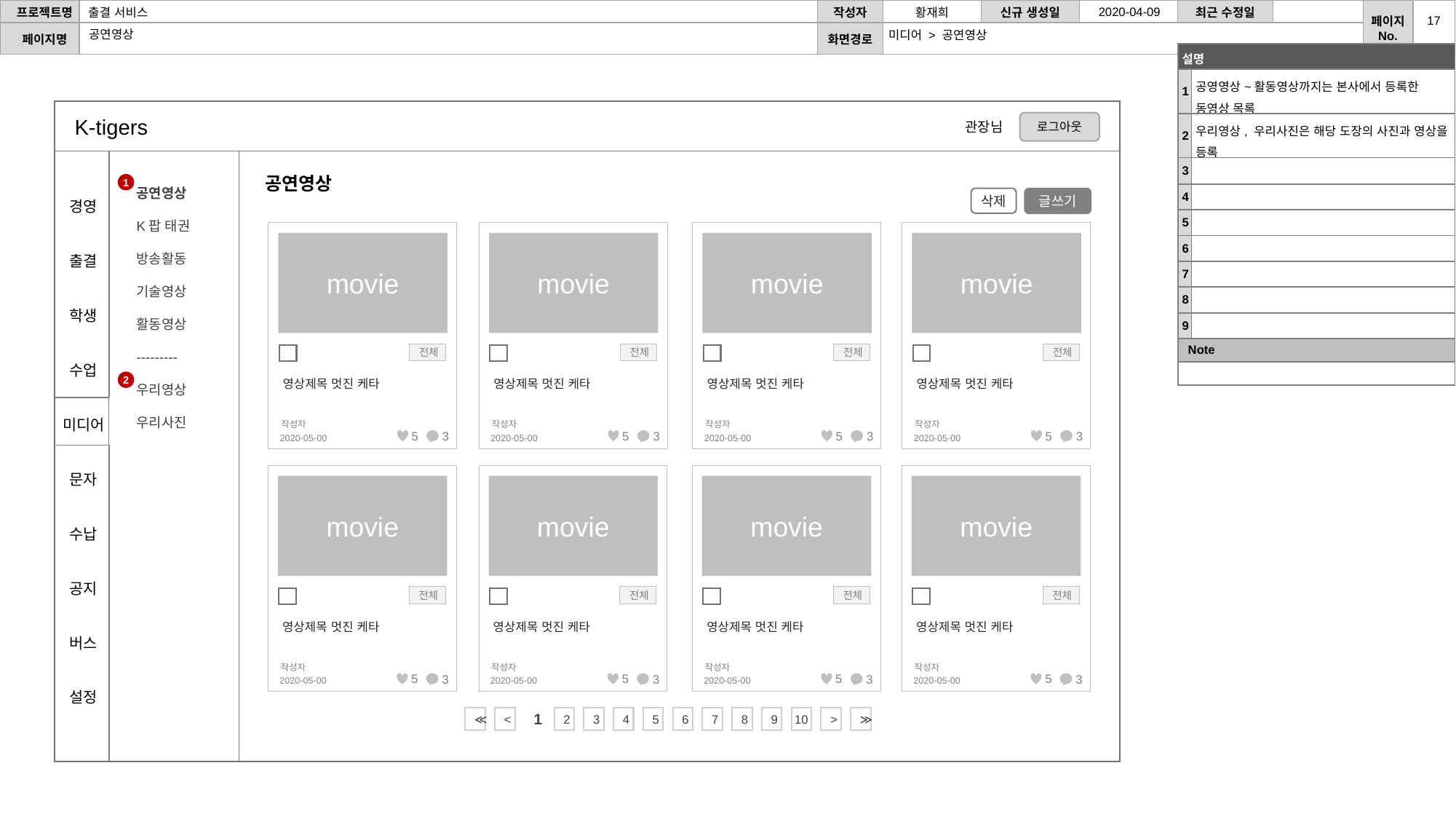

2020-04-09
17
공연영상
미디어 > 공연영상
| 설명 |  |
| --- | --- |
| 1 | 공영영상~활동영상까지는 본사에서 등록한 동영상 목록 |
| 2 | 우리영상, 우리사진은 해당 도장의 사진과 영상을 등록 |
| 3 |  |
| 4 |  |
| 5 |  |
| 6 |  |
| 7 |  |
| 8 |  |
| 9 |  |
| Note |  |
|  |  |

K-tigers
로그아웃
관장님
공연영상
1
공연영상

K팝 태권

방송활동

기술영상

활동영상

---------

우리영상

우리사진

경영

출결

학생

수업

미디어

문자

수납

공지

버스

설정

삭제
글쓰기

movie
movie
movie
movie
 전체
 전체
 전체
 전체

영상제목 멋진 케타
영상제목 멋진 케타
영상제목 멋진 케타
영상제목 멋진 케타
2
작성자
작성자
작성자
작성자
5
5
5
5
3
3
3
3
2020-05-00
2020-05-00
2020-05-00
2020-05-00

movie
movie
movie
movie
 전체
 전체
 전체
 전체

영상제목 멋진 케타
영상제목 멋진 케타
영상제목 멋진 케타
영상제목 멋진 케타
작성자
작성자
작성자
작성자
5
5
5
5
3
3
3
3
2020-05-00
2020-05-00
2020-05-00
2020-05-00

≪
<
1
2
3
4
5
6
7
8
9
10
>
≫